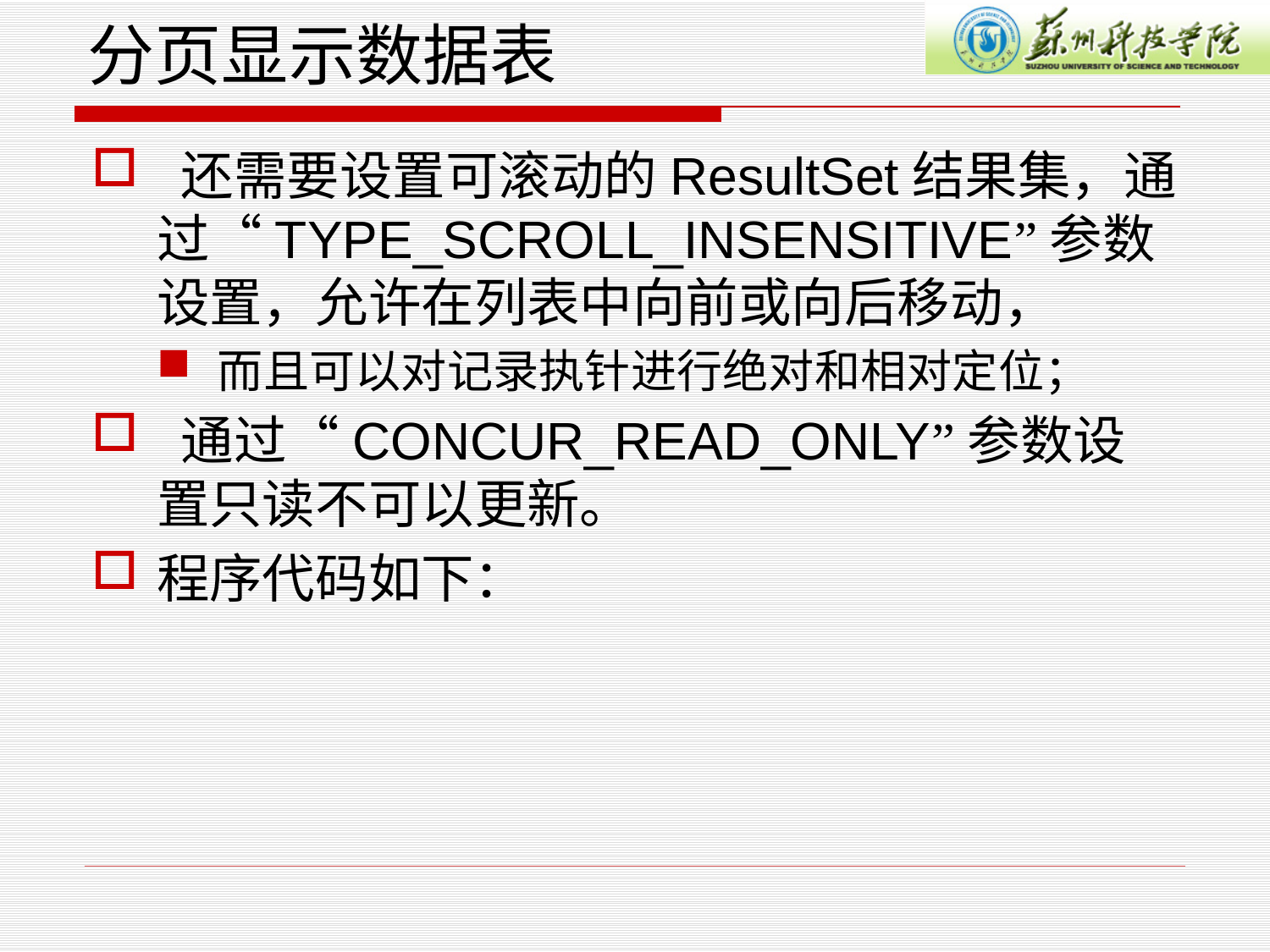

# 分页显示数据表
 还需要设置可滚动的ResultSet结果集，通过“TYPE_SCROLL_INSENSITIVE”参数设置，允许在列表中向前或向后移动，
而且可以对记录执针进行绝对和相对定位；
 通过“CONCUR_READ_ONLY”参数设置只读不可以更新。
程序代码如下：